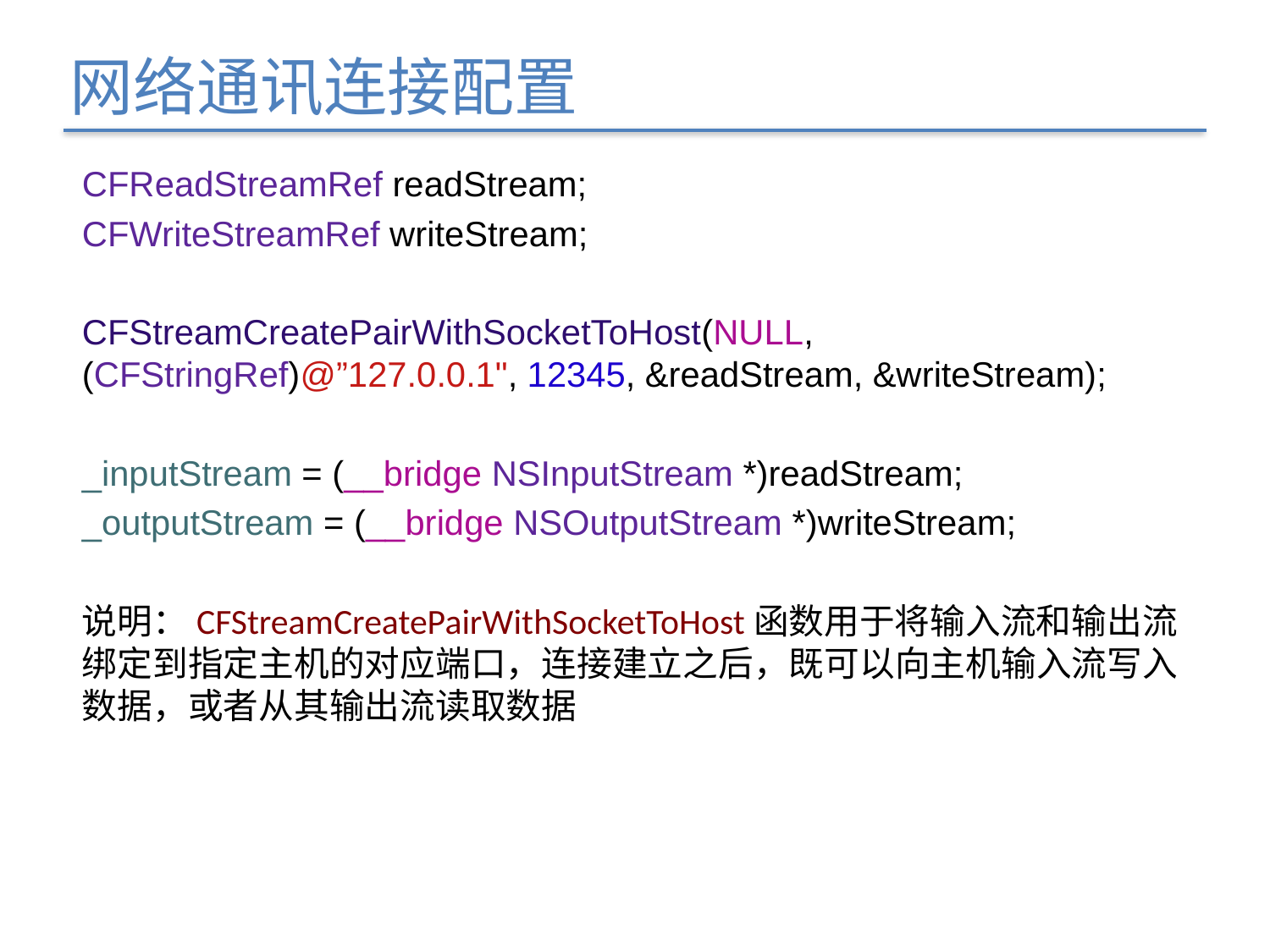

网络通讯连接配置
CFReadStreamRef readStream;
CFWriteStreamRef writeStream;

CFStreamCreatePairWithSocketToHost(NULL, (CFStringRef)@”127.0.0.1", 12345, &readStream, &writeStream);

_inputStream = (__bridge NSInputStream *)readStream;
_outputStream = (__bridge NSOutputStream *)writeStream;

说明：CFStreamCreatePairWithSocketToHost函数用于将输入流和输出流绑定到指定主机的对应端口，连接建立之后，既可以向主机输入流写入数据，或者从其输出流读取数据